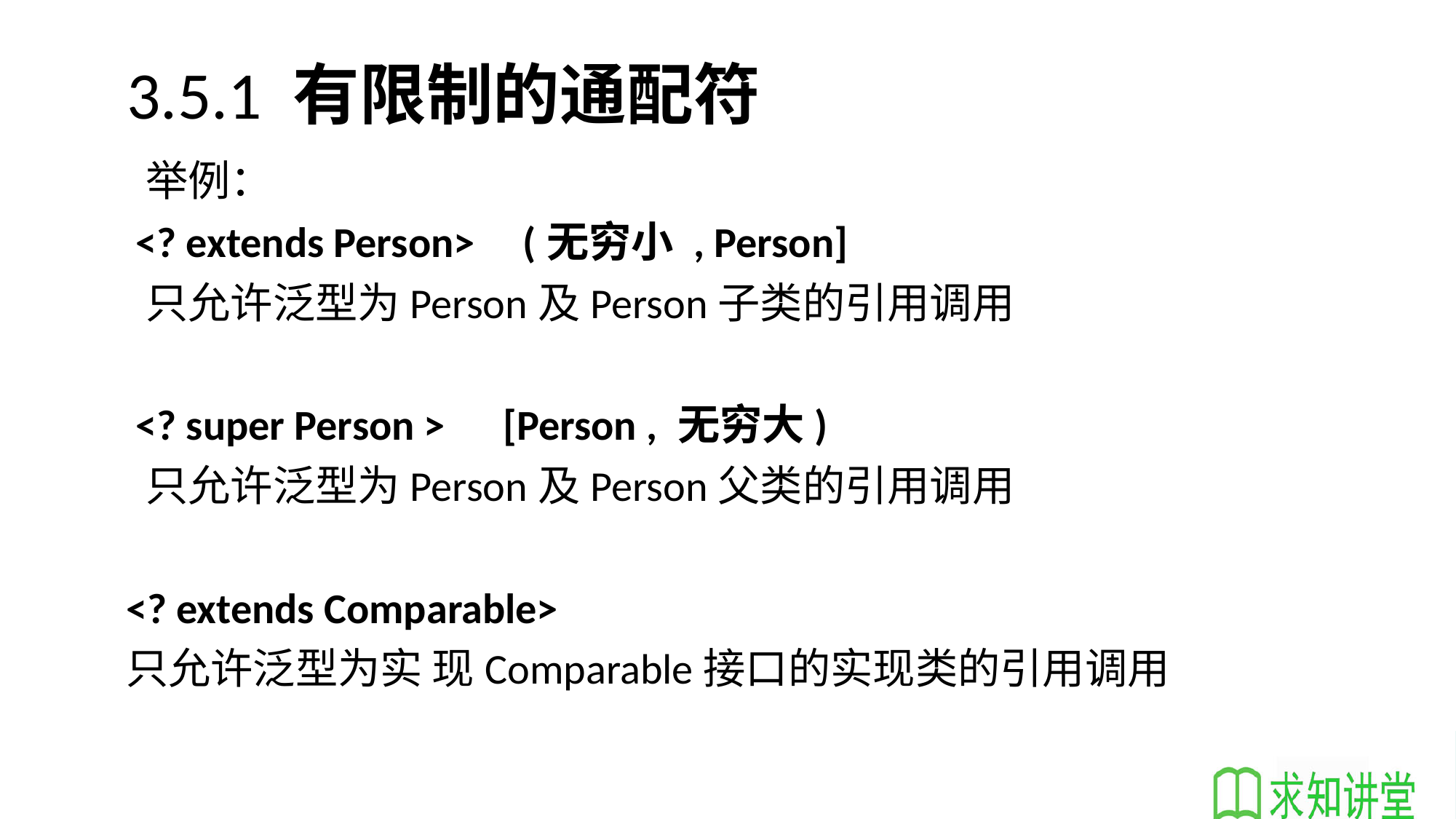

# 3.5.1 有限制的通配符
 举例：
 <? extends Person>     (无穷小 , Person]
 只允许泛型为Person及Person子类的引用调用

 <? super Person >      [Person , 无穷大)
 只允许泛型为Person及Person父类的引用调用

<? extends Comparable>
只允许泛型为实 现Comparable接口的实现类的引用调用